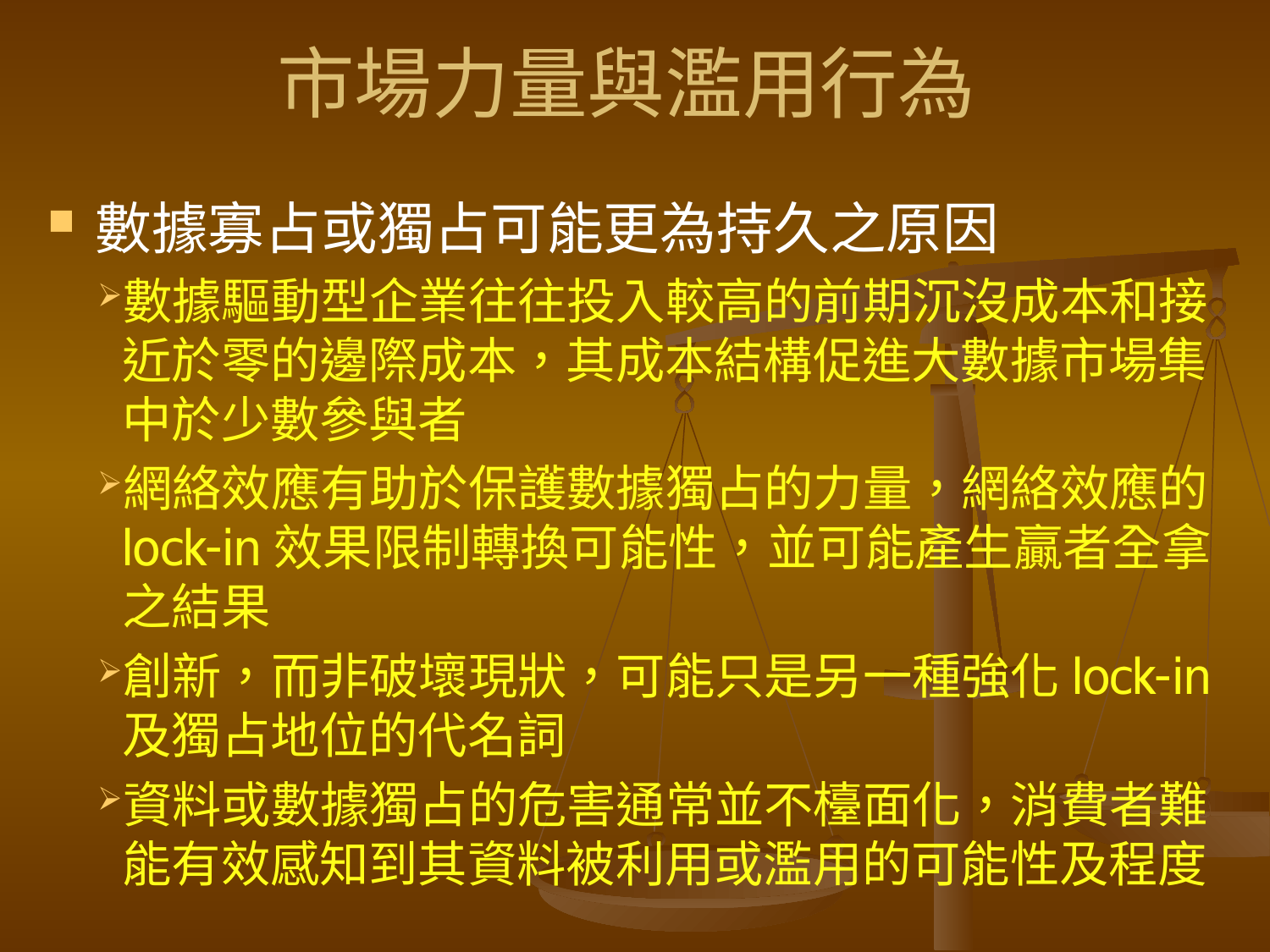

# 市場力量與濫用行為
數據寡占或獨占可能更為持久之原因
數據驅動型企業往往投入較高的前期沉沒成本和接近於零的邊際成本，其成本結構促進大數據市場集中於少數參與者
網絡效應有助於保護數據獨占的力量，網絡效應的lock-in效果限制轉換可能性，並可能產生贏者全拿之結果
創新，而非破壞現狀，可能只是另一種強化lock-in及獨占地位的代名詞
資料或數據獨占的危害通常並不檯面化，消費者難能有效感知到其資料被利用或濫用的可能性及程度